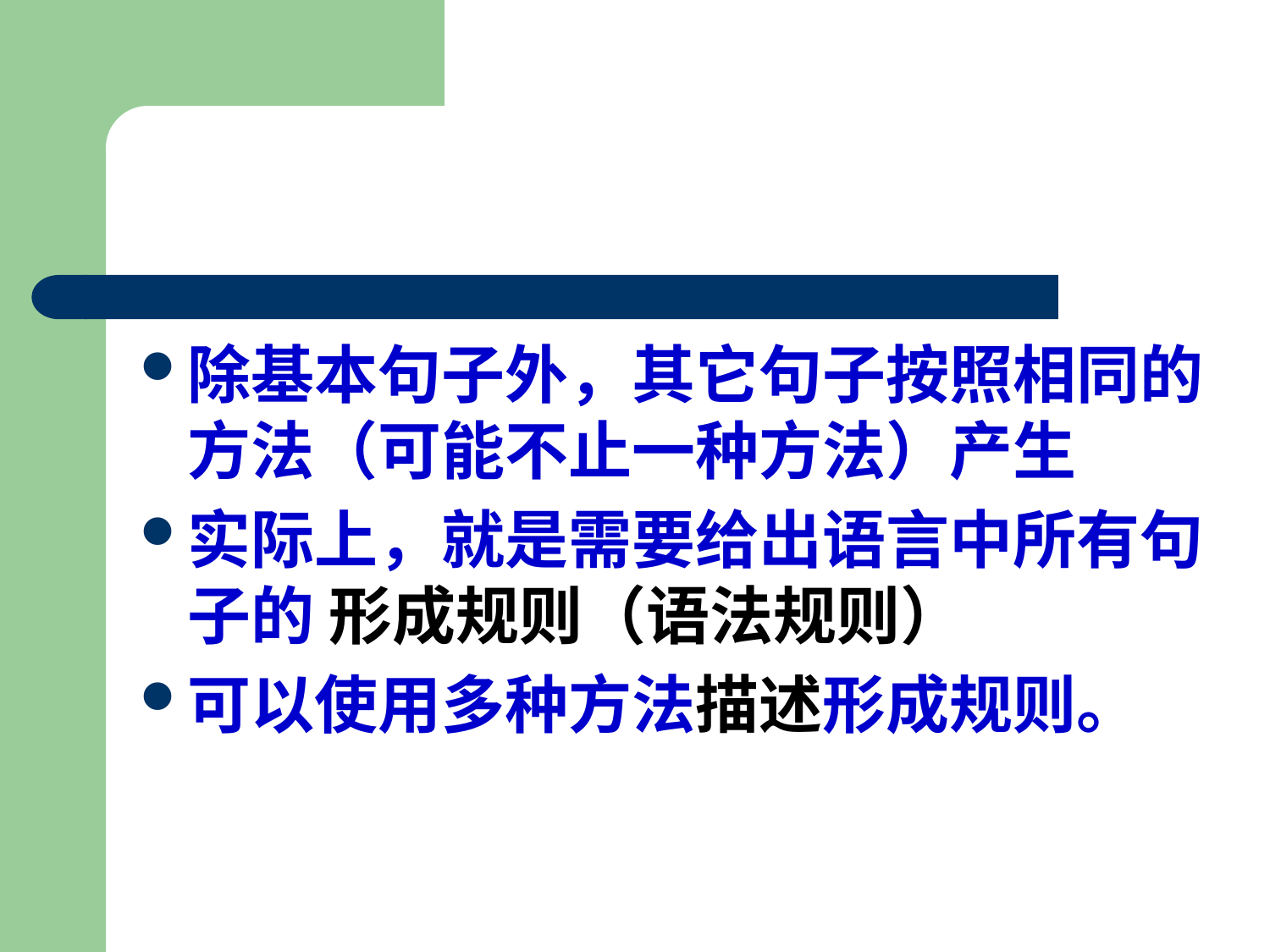

#
除基本句子外，其它句子按照相同的方法（可能不止一种方法）产生
实际上，就是需要给出语言中所有句子的 形成规则（语法规则）
可以使用多种方法描述形成规则。